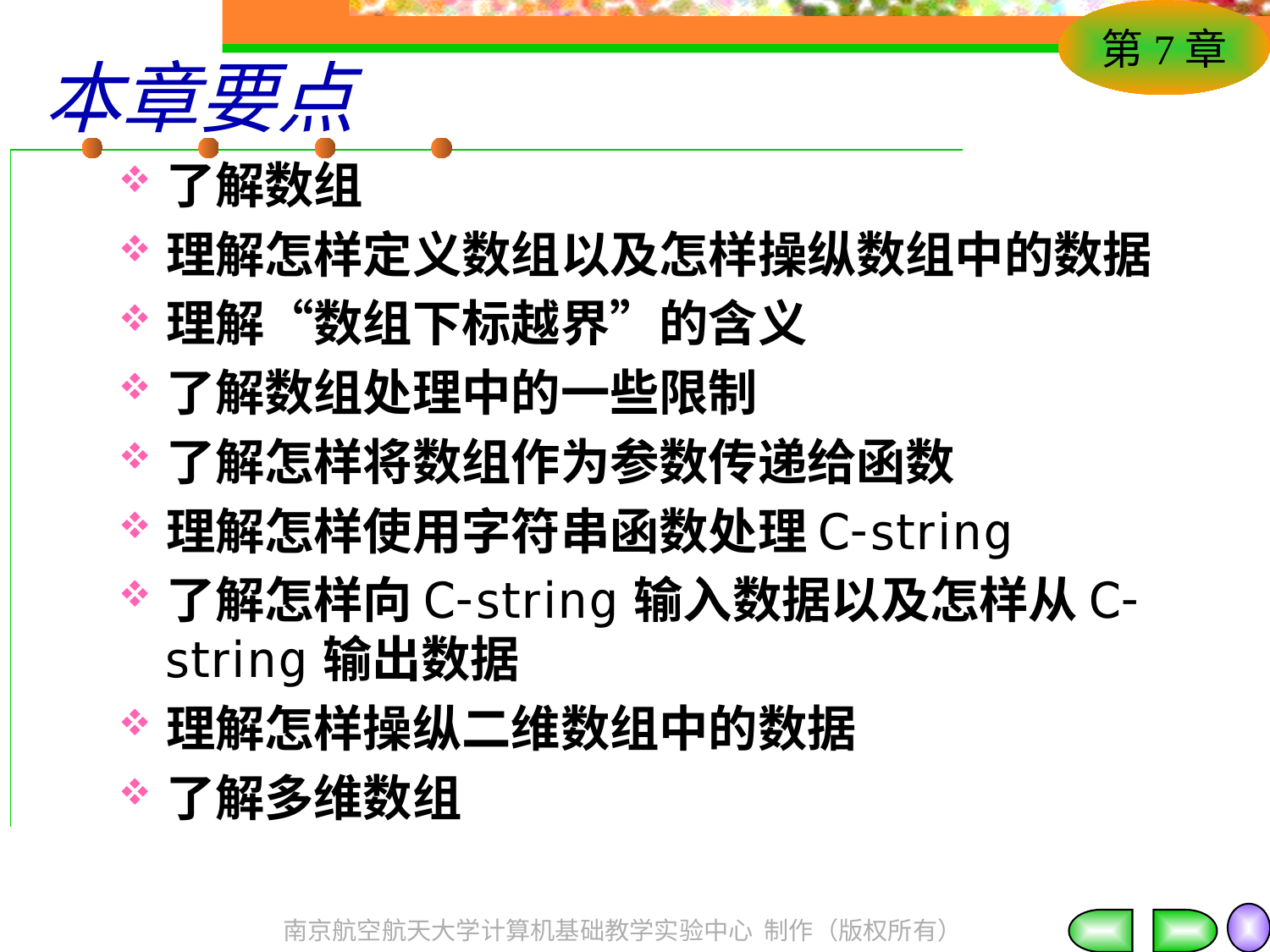

# 本章要点
了解数组
理解怎样定义数组以及怎样操纵数组中的数据
理解“数组下标越界”的含义
了解数组处理中的一些限制
了解怎样将数组作为参数传递给函数
理解怎样使用字符串函数处理C-string
了解怎样向C-string输入数据以及怎样从C-string输出数据
理解怎样操纵二维数组中的数据
了解多维数组